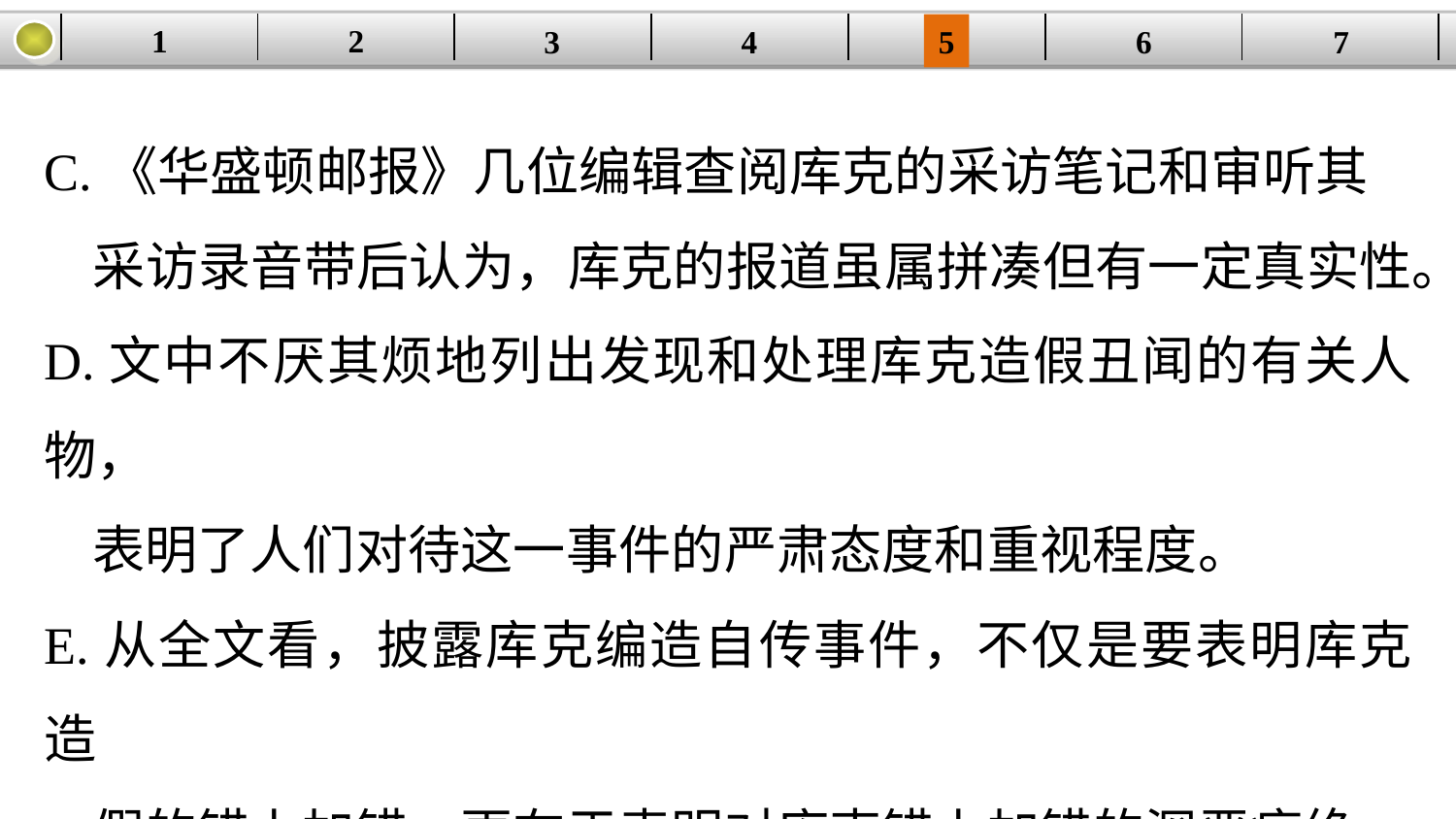

1
2
|  |  |  |  |  |  |  |
| --- | --- | --- | --- | --- | --- | --- |
3
4
5
6
7

C.《华盛顿邮报》几位编辑查阅库克的采访笔记和审听其
   采访录音带后认为，库克的报道虽属拼凑但有一定真实性。
D.文中不厌其烦地列出发现和处理库克造假丑闻的有关人物，
   表明了人们对待这一事件的严肃态度和重视程度。
E.从全文看，披露库克编造自传事件，不仅是要表明库克造
   假的错上加错，更在于表明对库克错上加错的深恶痛绝。